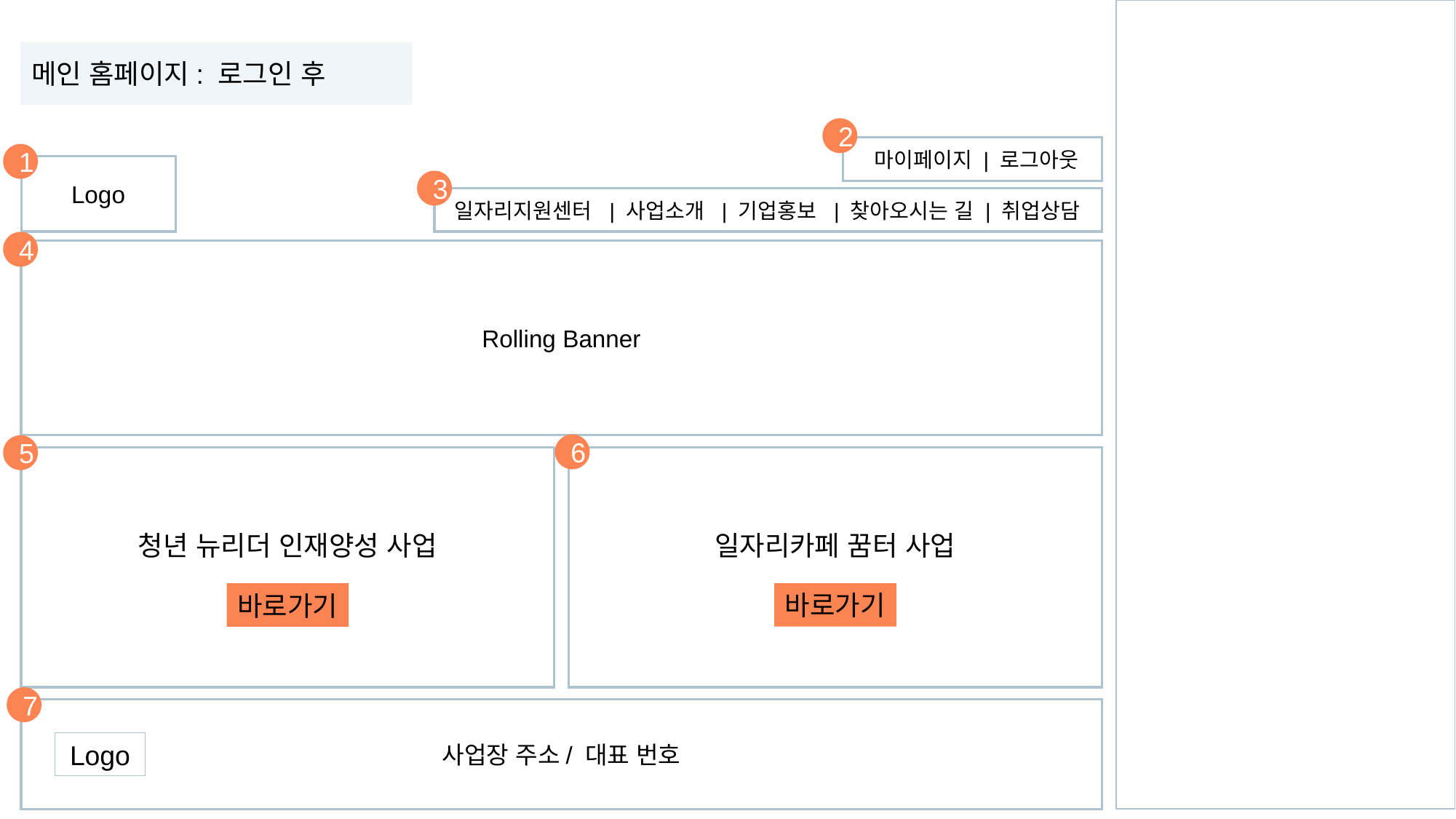

메인 홈페이지: 로그인 후
2

마이페이지 | 로그아웃
1
Logo
3

일자리지원센터  | 사업소개  | 기업홍보  | 찾아오시는 길 | 취업상담
4
Rolling Banner
6
5

청년 뉴리더 인재양성 사업
일자리카페 꿈터 사업
바로가기
바로가기
7
사업장 주소/ 대표 번호
Logo